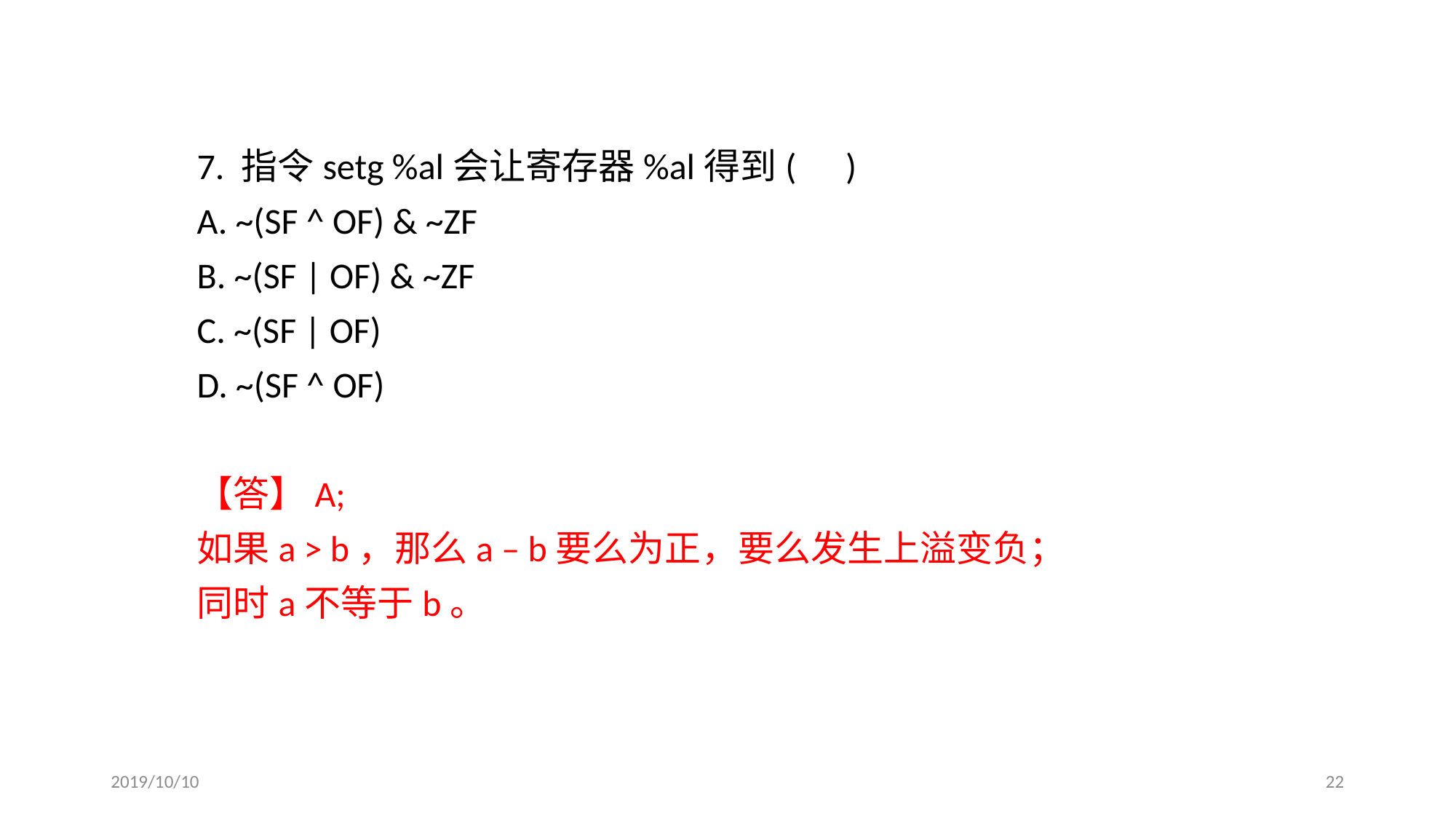

7. 指令setg %al会让寄存器%al得到(      )
A. ~(SF ^ OF) & ~ZF
B. ~(SF | OF) & ~ZF
C. ~(SF | OF)
D. ~(SF ^ OF)

【答】A;
如果a > b，那么a – b要么为正，要么发生上溢变负；
同时a不等于b。
2019/10/10
22